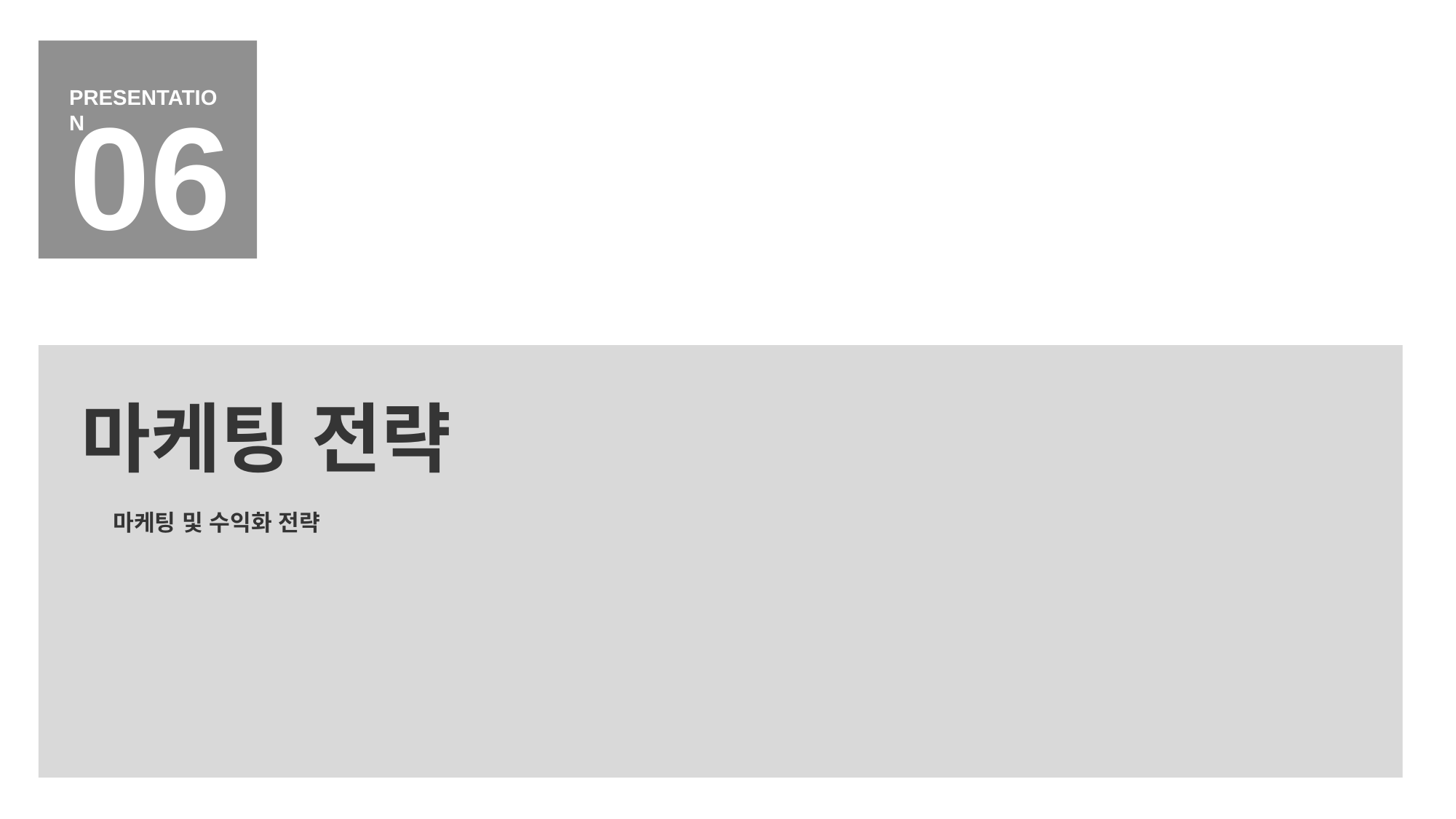

PRESENTATION
06

# 마케팅 전략
마케팅 및 수익화 전략